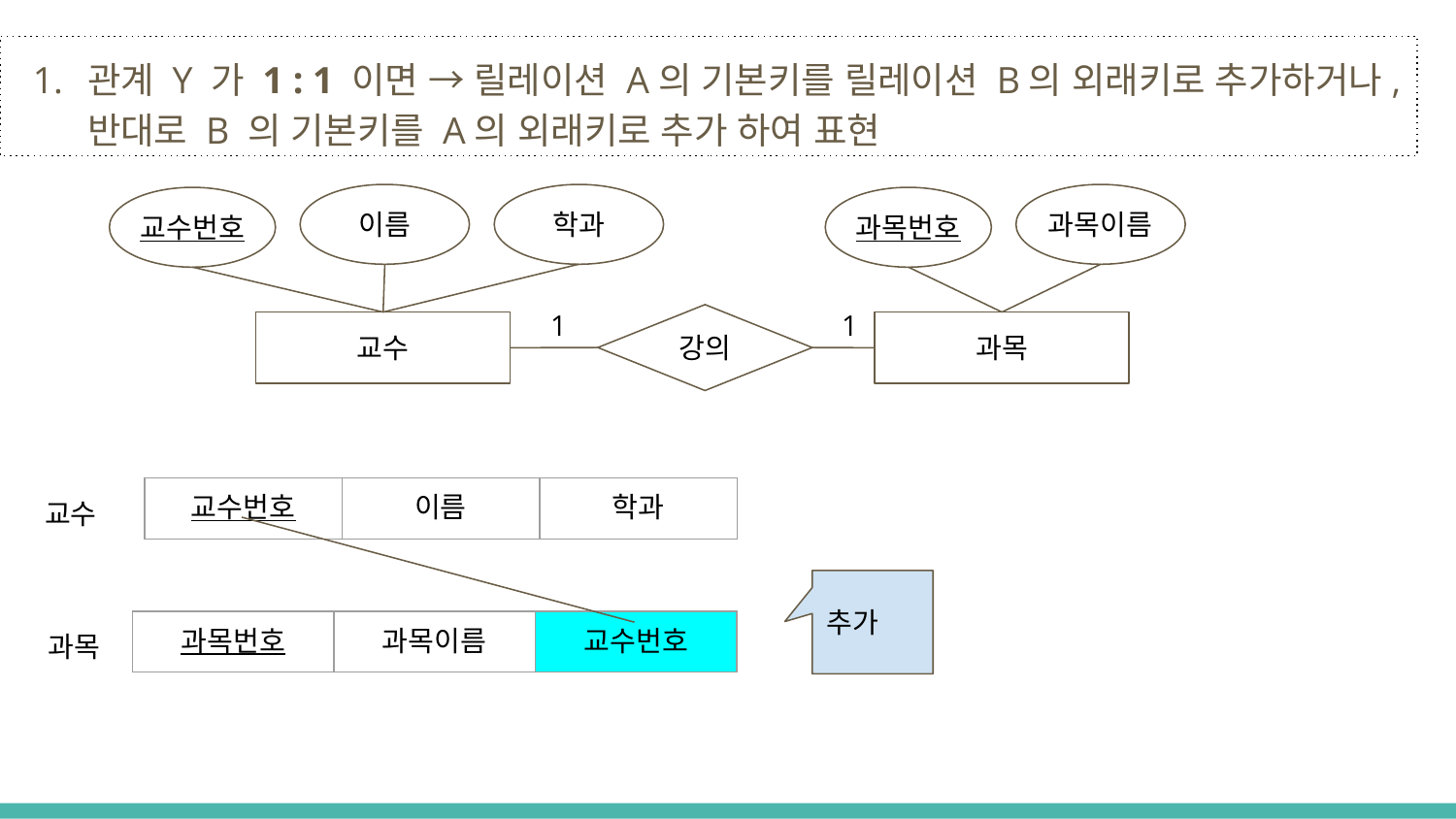

관계 Y 가 1 : 1 이면 → 릴레이션 A의 기본키를 릴레이션 B의 외래키로 추가하거나, 반대로 B 의 기본키를 A의 외래키로 추가 하여 표현
이름
학과
과목이름
교수번호
과목번호
1
1
강의
교수
과목
| 교수번호 | 이름 | 학과 |
| --- | --- | --- |
교수
추가
| 과목번호 | 과목이름 | 교수번호 |
| --- | --- | --- |
과목